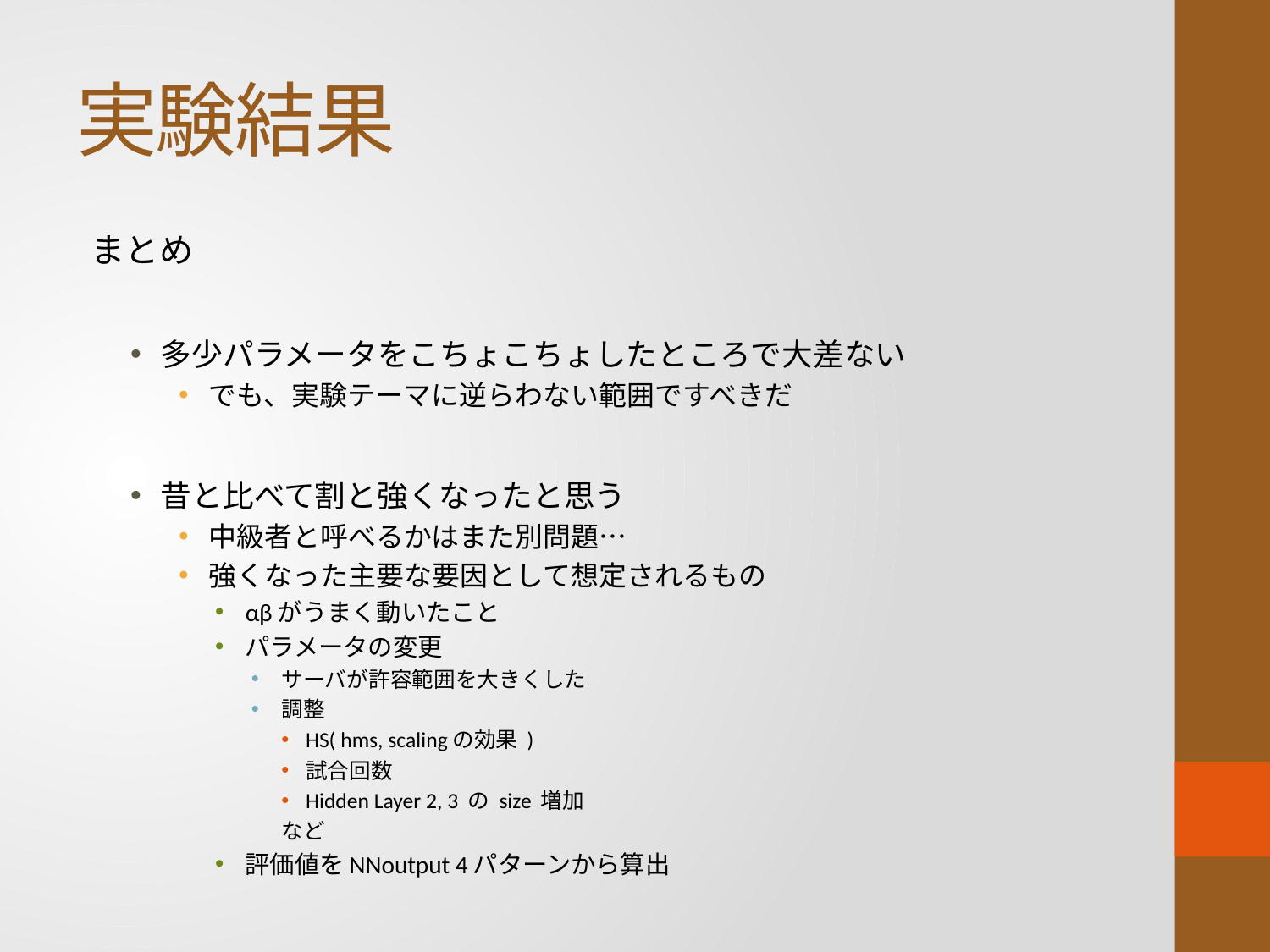

# 実験結果
まとめ

多少パラメータをこちょこちょしたところで大差ない
でも、実験テーマに逆らわない範囲ですべきだ

昔と比べて割と強くなったと思う
中級者と呼べるかはまた別問題…
強くなった主要な要因として想定されるもの
αβがうまく動いたこと
パラメータの変更
サーバが許容範囲を大きくした
調整
HS( hms, scalingの効果 )
試合回数
Hidden Layer 2, 3 の size 増加
など
評価値をNNoutput 4パターンから算出